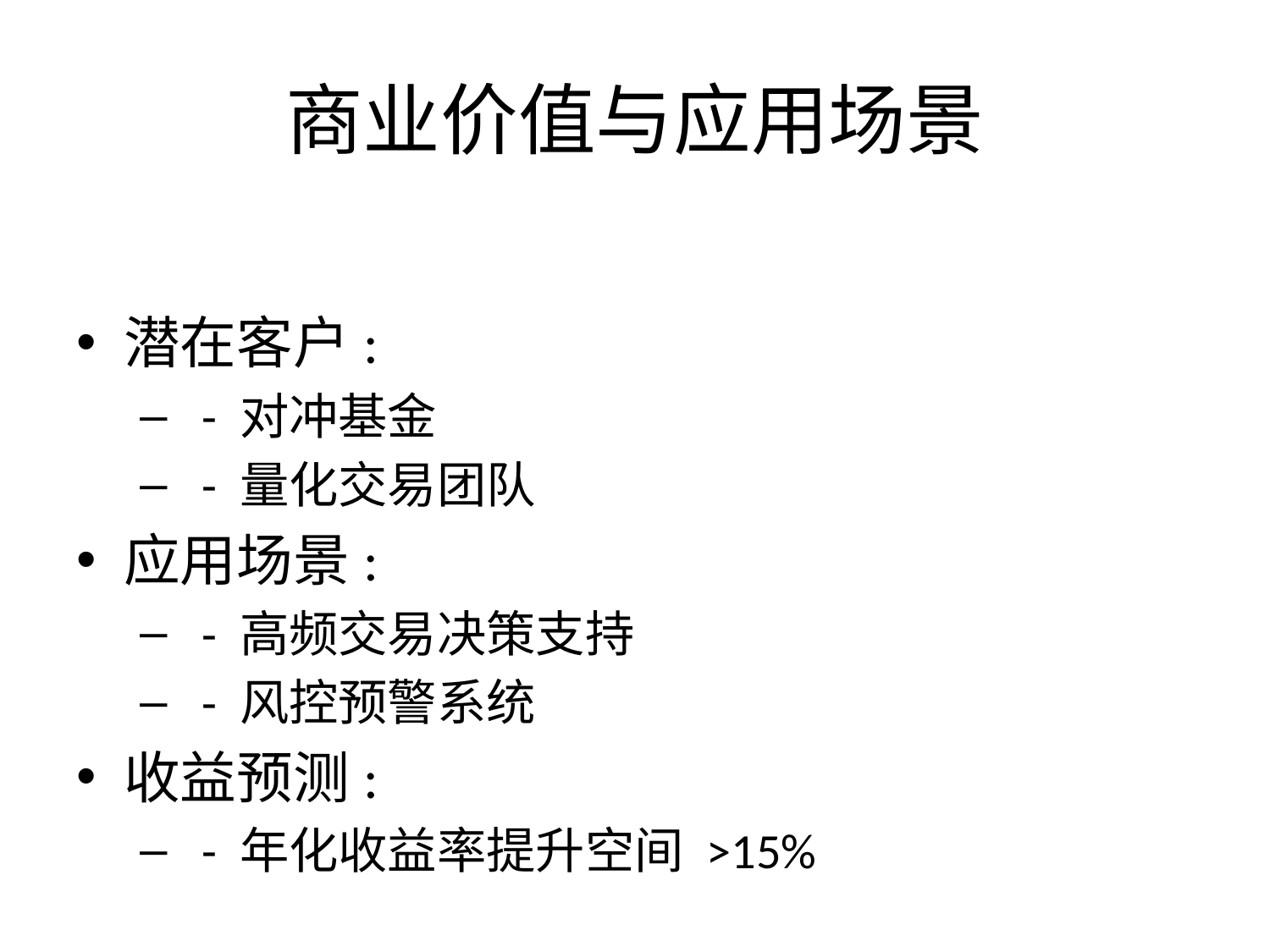

# 商业价值与应用场景

潜在客户:
  - 对冲基金
  - 量化交易团队
应用场景:
  - 高频交易决策支持
  - 风控预警系统
收益预测:
  - 年化收益率提升空间 >15%